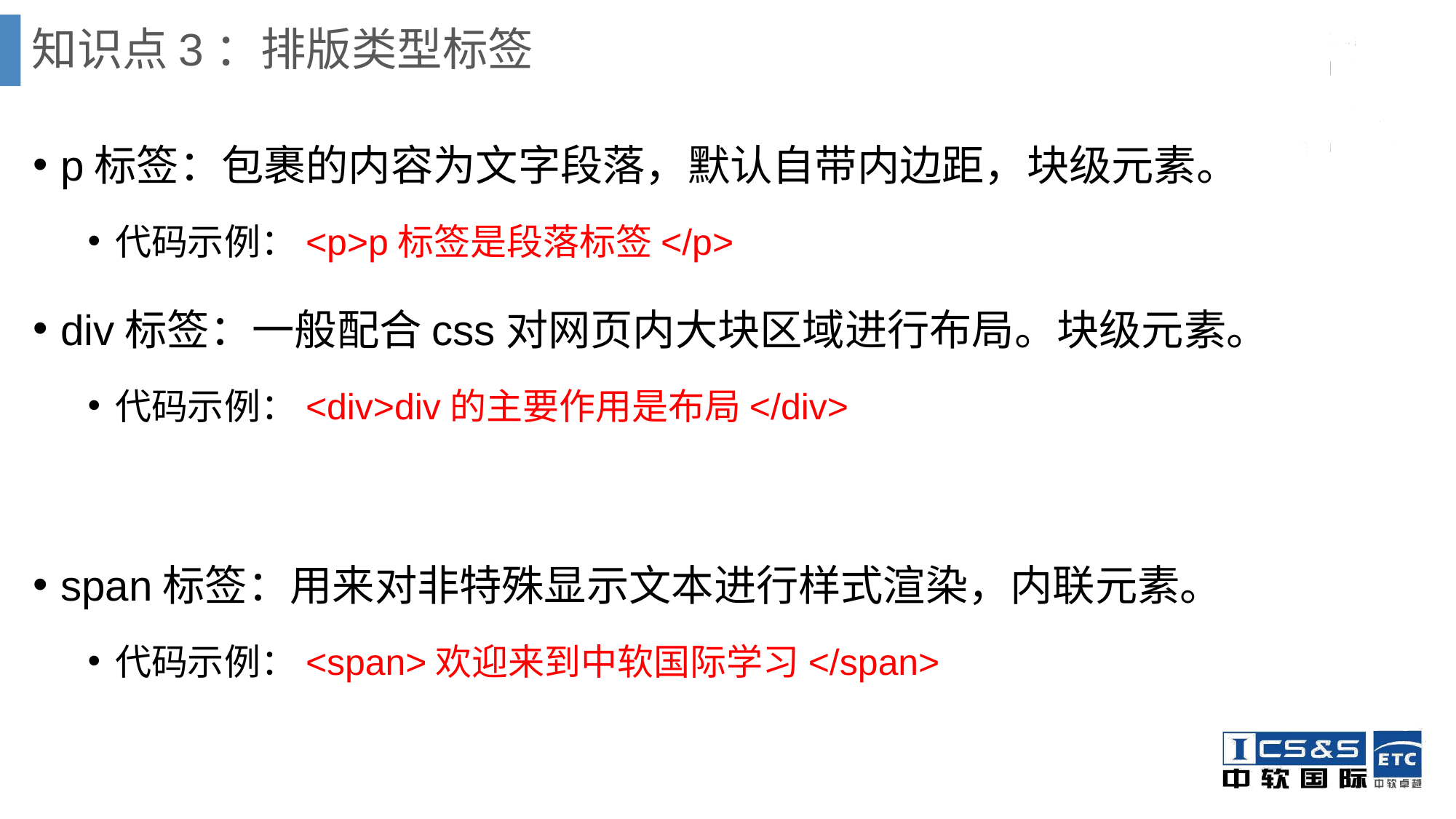

# 知识点3：排版类型标签
p标签：包裹的内容为文字段落，默认自带内边距，块级元素。
代码示例：<p>p标签是段落标签</p>
div标签：一般配合css对网页内大块区域进行布局。块级元素。
代码示例：<div>div的主要作用是布局</div>

span标签：用来对非特殊显示文本进行样式渲染，内联元素。
代码示例：<span>欢迎来到中软国际学习</span>